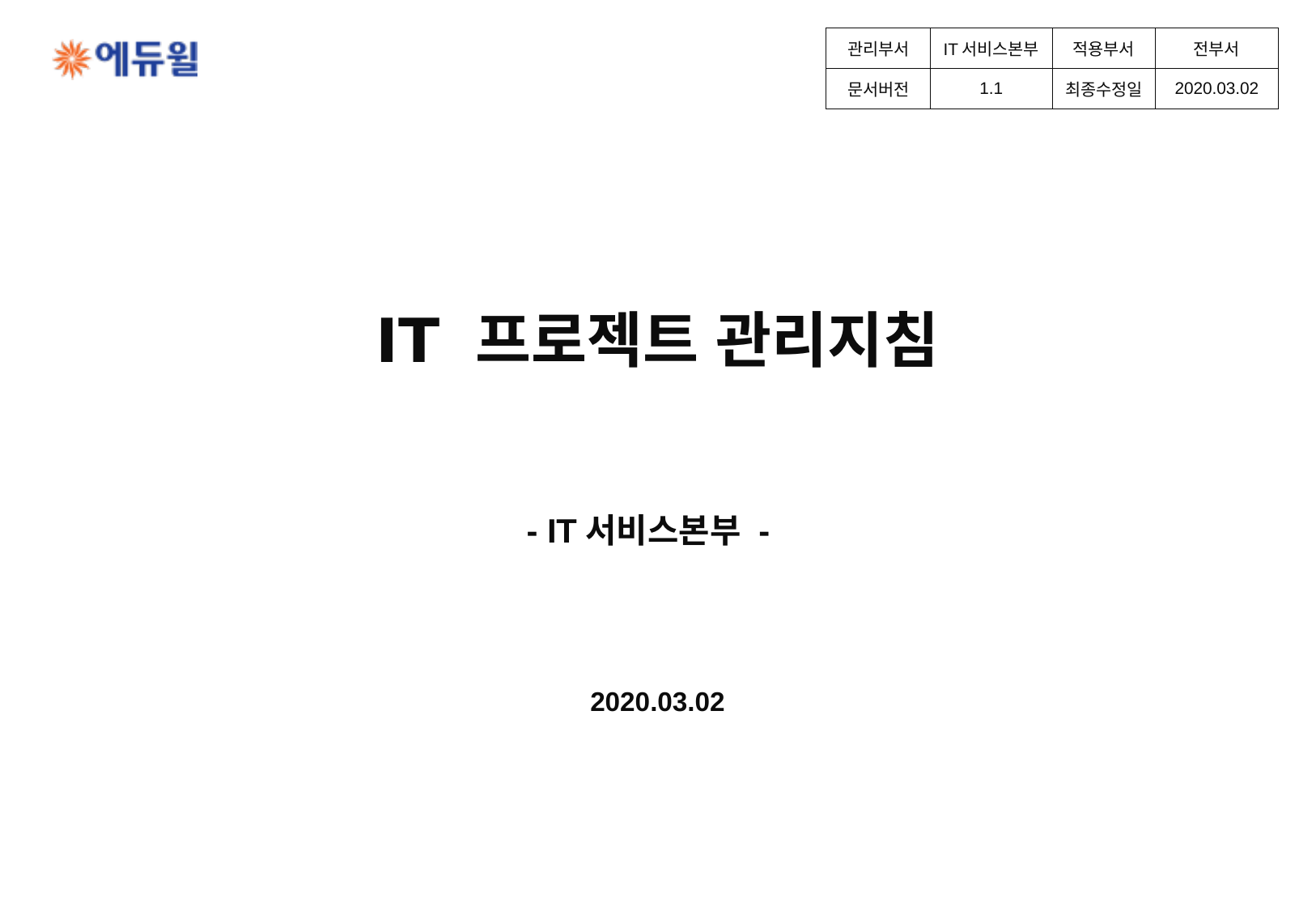

| 관리부서 | IT서비스본부 | 적용부서 | 전부서 |
| --- | --- | --- | --- |
| 문서버전 | 1.1 | 최종수정일 | 2020.03.02 |
# IT 프로젝트 관리지침
- IT서비스본부 -
2020.03.02